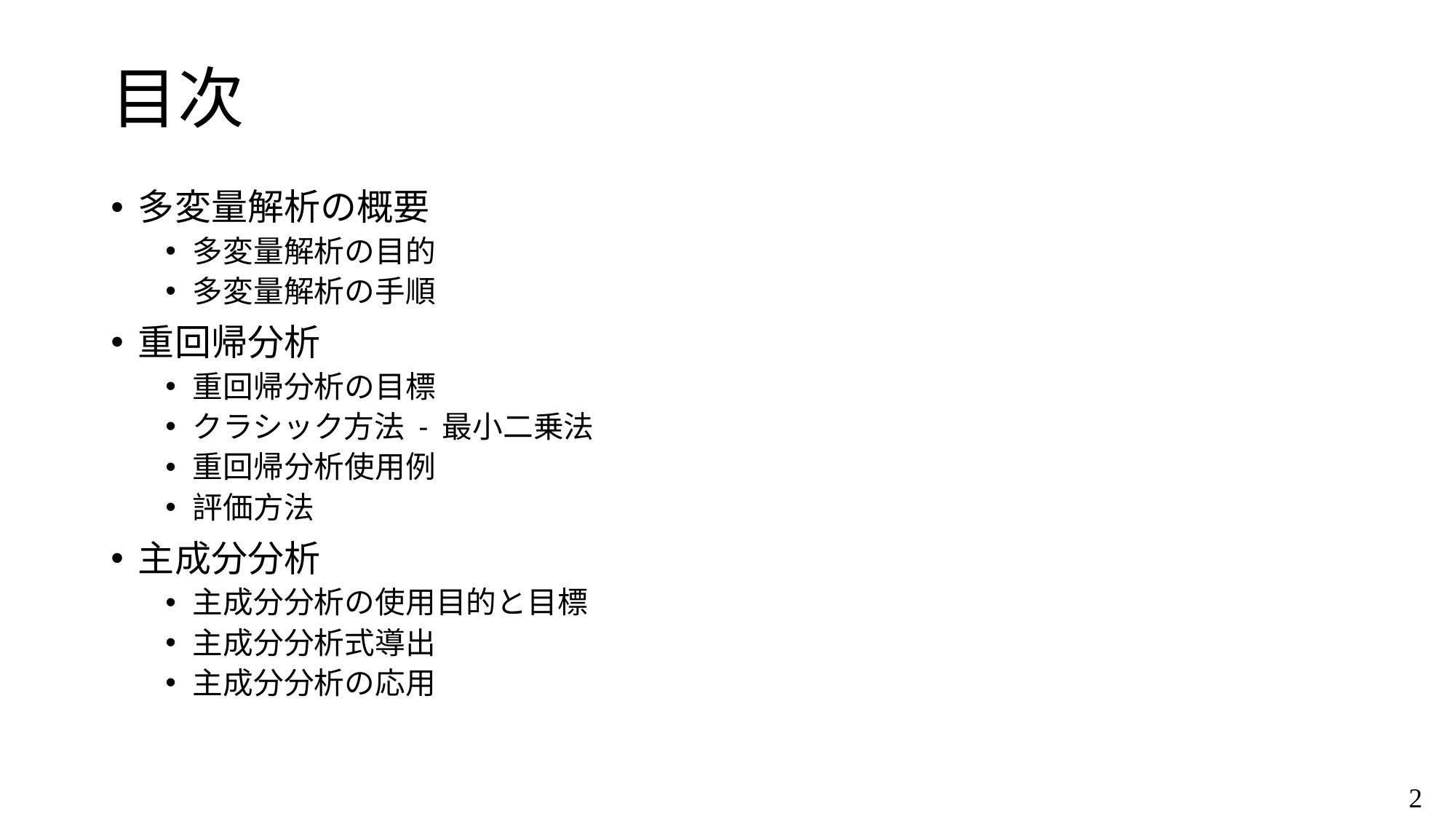

# 目次
多変量解析の概要
多変量解析の目的
多変量解析の手順
重回帰分析
重回帰分析の目標
クラシック方法 - 最小二乗法
重回帰分析使用例
評価方法
主成分分析
主成分分析の使用目的と目標
主成分分析式導出
主成分分析の応用

2